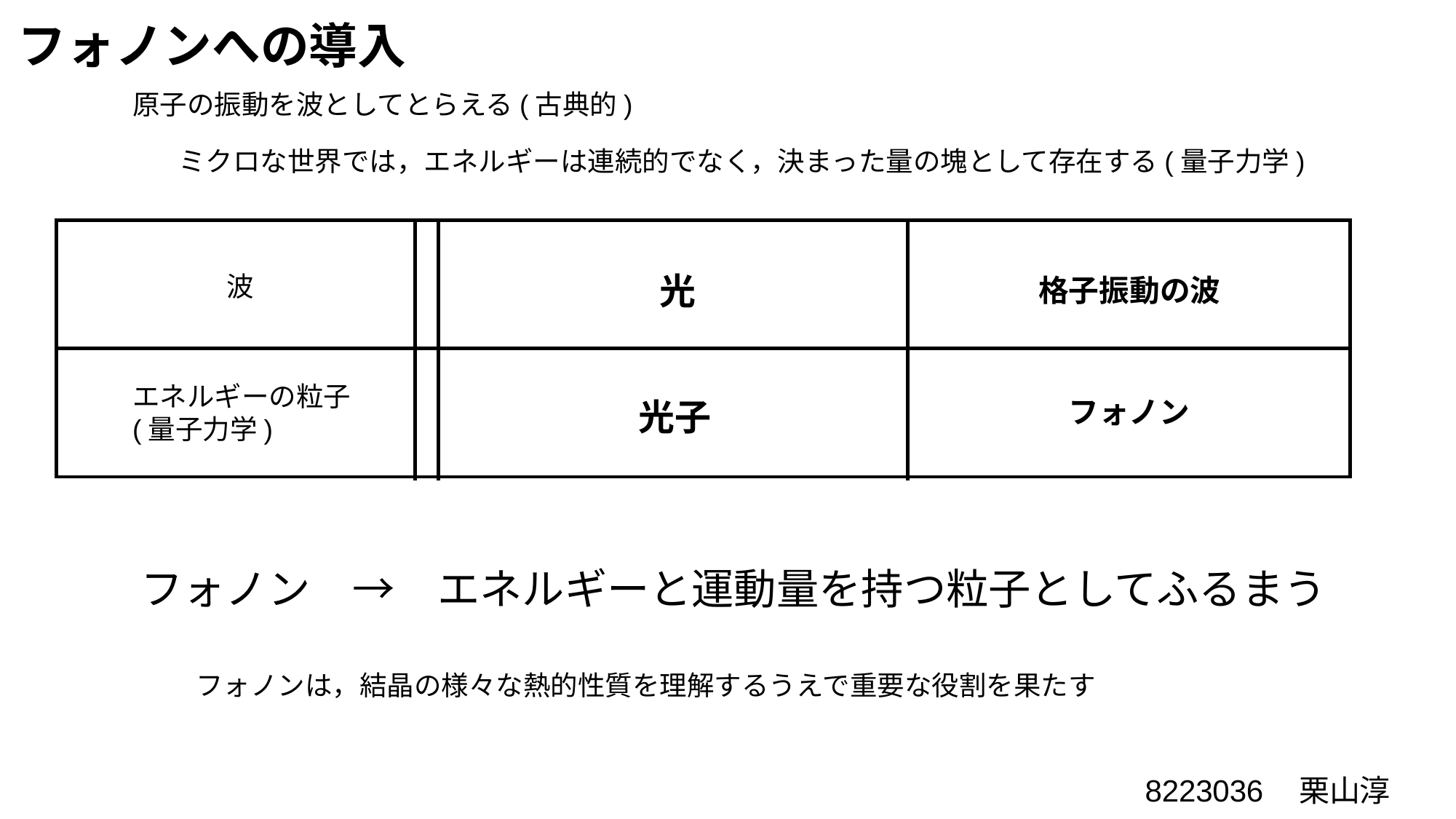

フォノンへの導入
原子の振動を波としてとらえる(古典的)
ミクロな世界では，エネルギーは連続的でなく，決まった量の塊として存在する(量子力学)

光
波
格子振動の波
エネルギーの粒子(量子力学)
フォノン
光子
フォノン　→　エネルギーと運動量を持つ粒子としてふるまう
フォノンは，結晶の様々な熱的性質を理解するうえで重要な役割を果たす
8223036　栗山淳